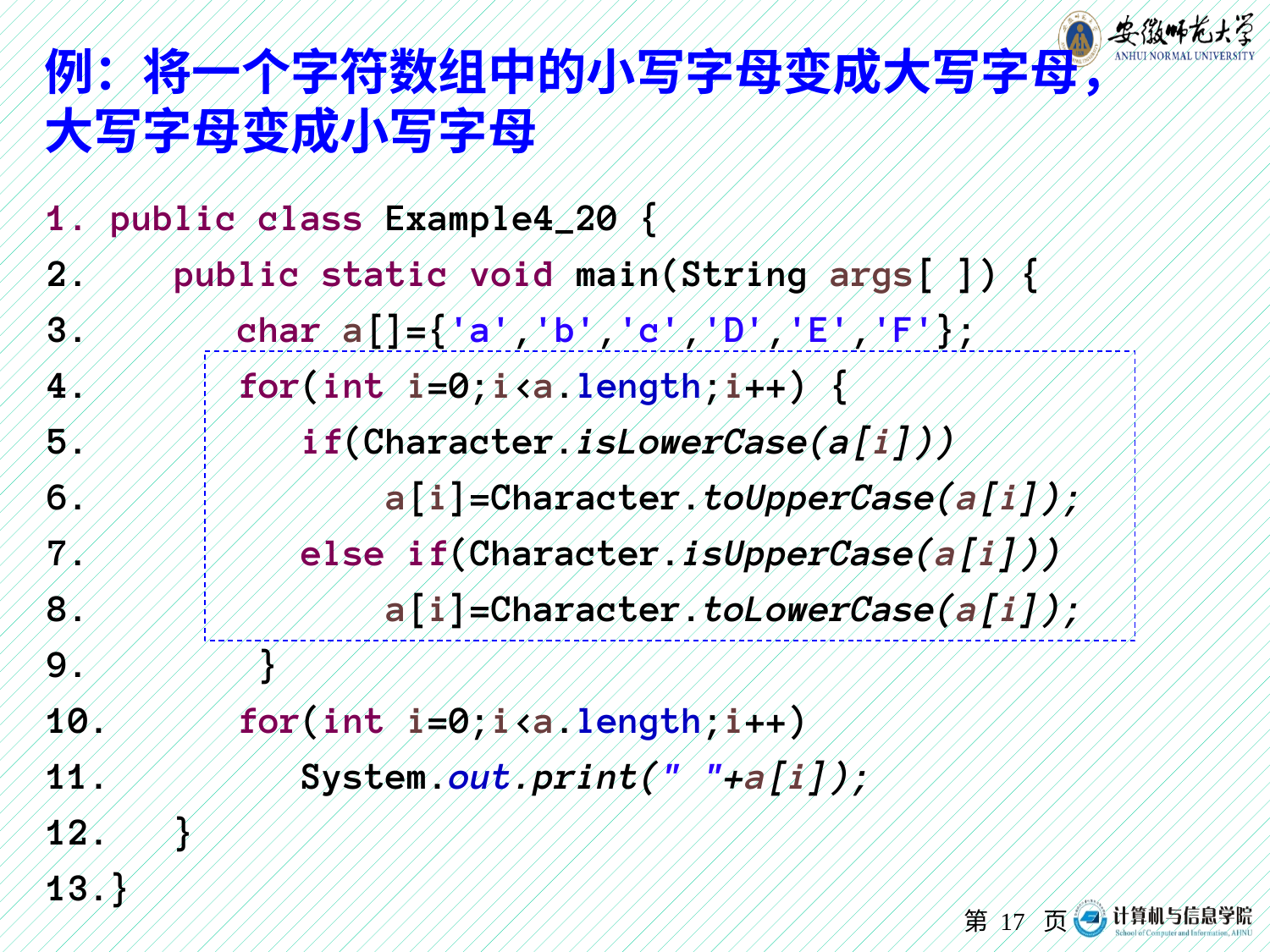

例：将一个字符数组中的小写字母变成大写字母，大写字母变成小写字母
public class Example4_20 {
   public static void main(String args[ ]) {
      char a[]={'a','b','c','D','E','F'};
      for(int i=0;i<a.length;i++) {
         if(Character.isLowerCase(a[i]))
             a[i]=Character.toUpperCase(a[i]);
         else if(Character.isUpperCase(a[i]))
             a[i]=Character.toLowerCase(a[i]);
       }
      for(int i=0;i<a.length;i++)
         System.out.print(" "+a[i]);
   }
}

第 17  页